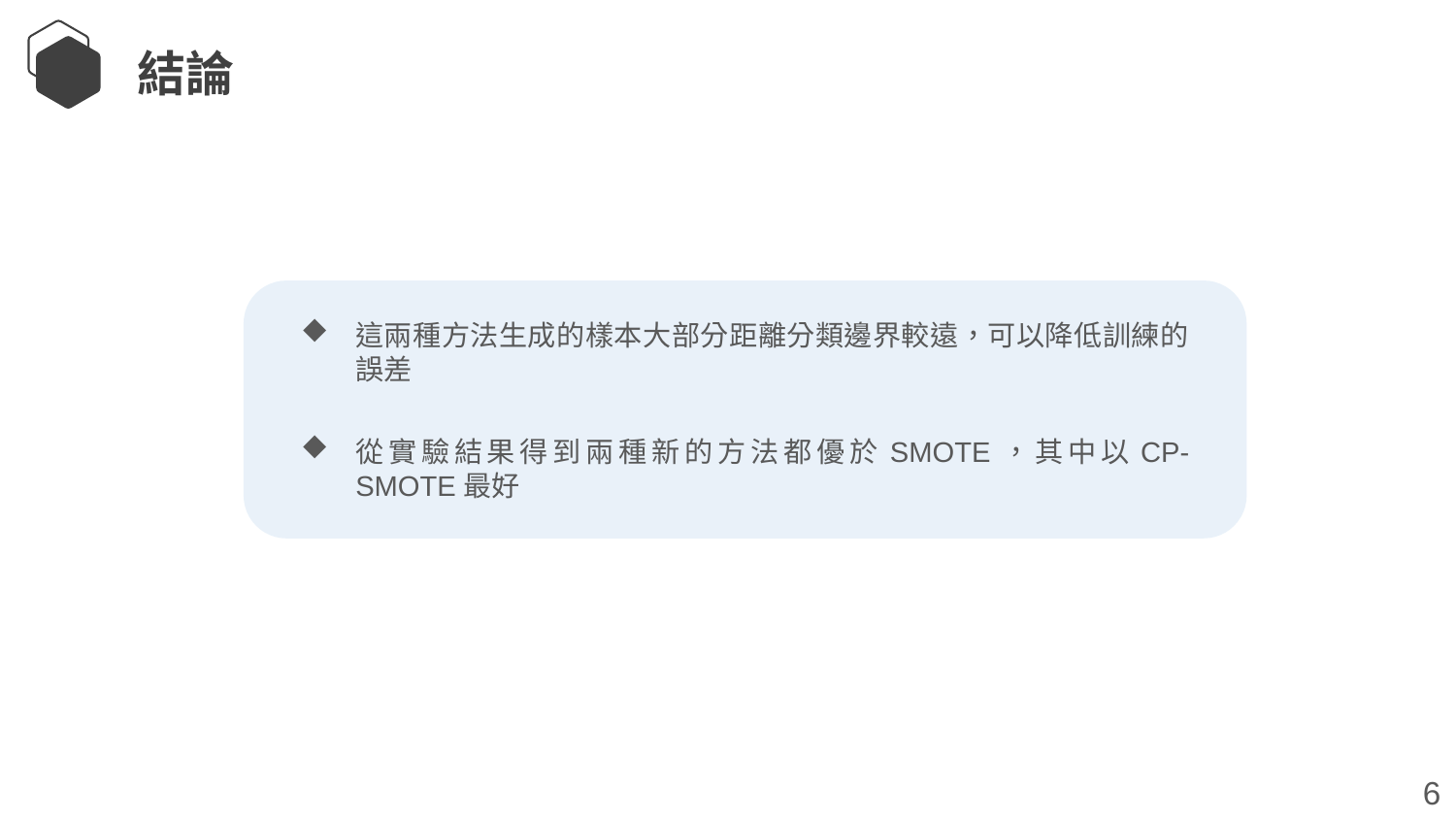

結論

這兩種方法生成的樣本大部分距離分類邊界較遠，可以降低訓練的誤差
從實驗結果得到兩種新的方法都優於SMOTE，其中以CP-SMOTE最好
6